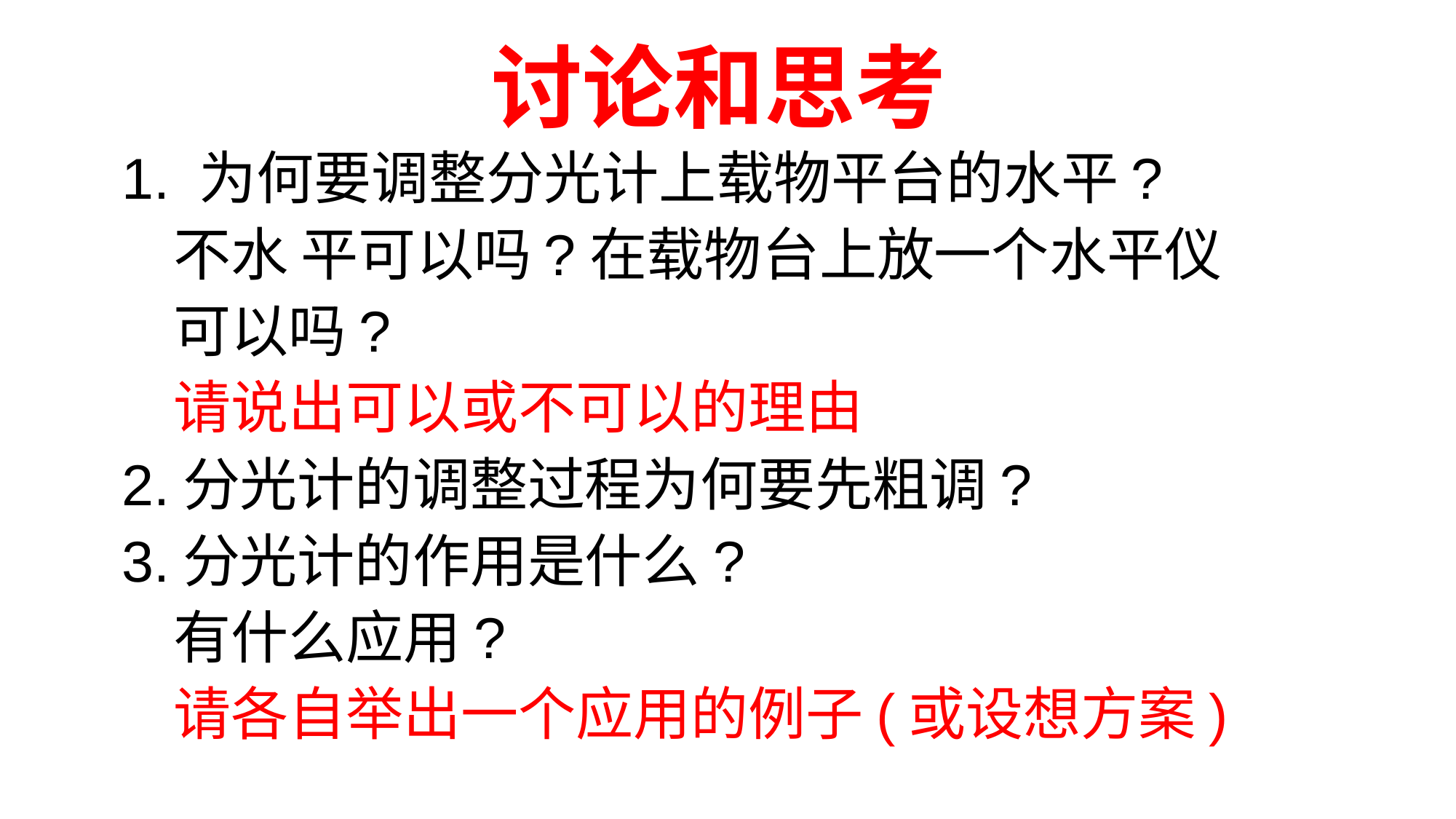

# 讨论和思考
1. 为何要调整分光计上载物平台的水平?
   不水 平可以吗?在载物台上放一个水平仪
   可以吗?
   请说出可以或不可以的理由
2.分光计的调整过程为何要先粗调?
3.分光计的作用是什么?
   有什么应用?
   请各自举出一个应用的例子(或设想方案)